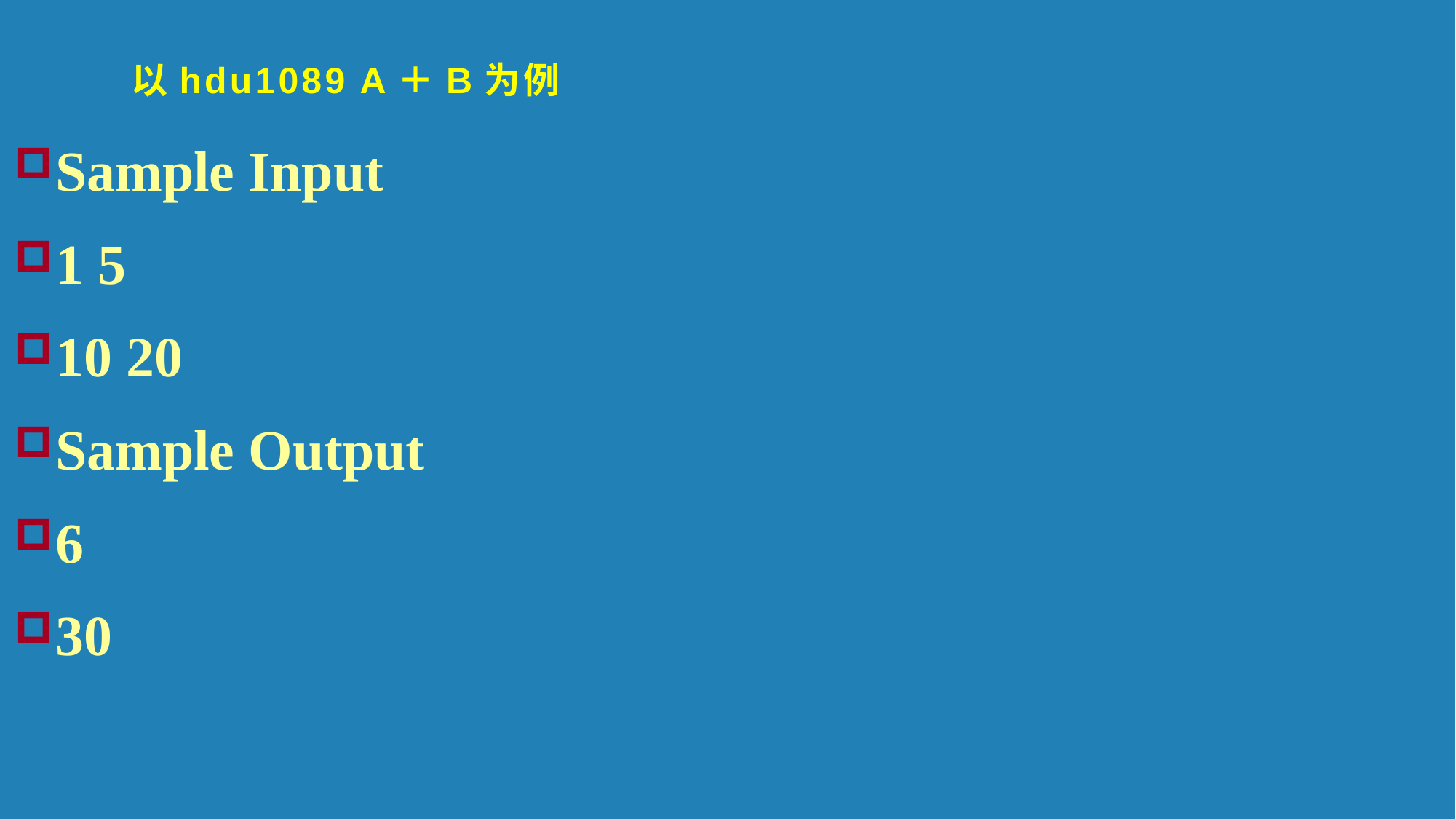

以hdu1089 A＋B为例
Sample Input
1 5
10 20
Sample Output
6
30

82